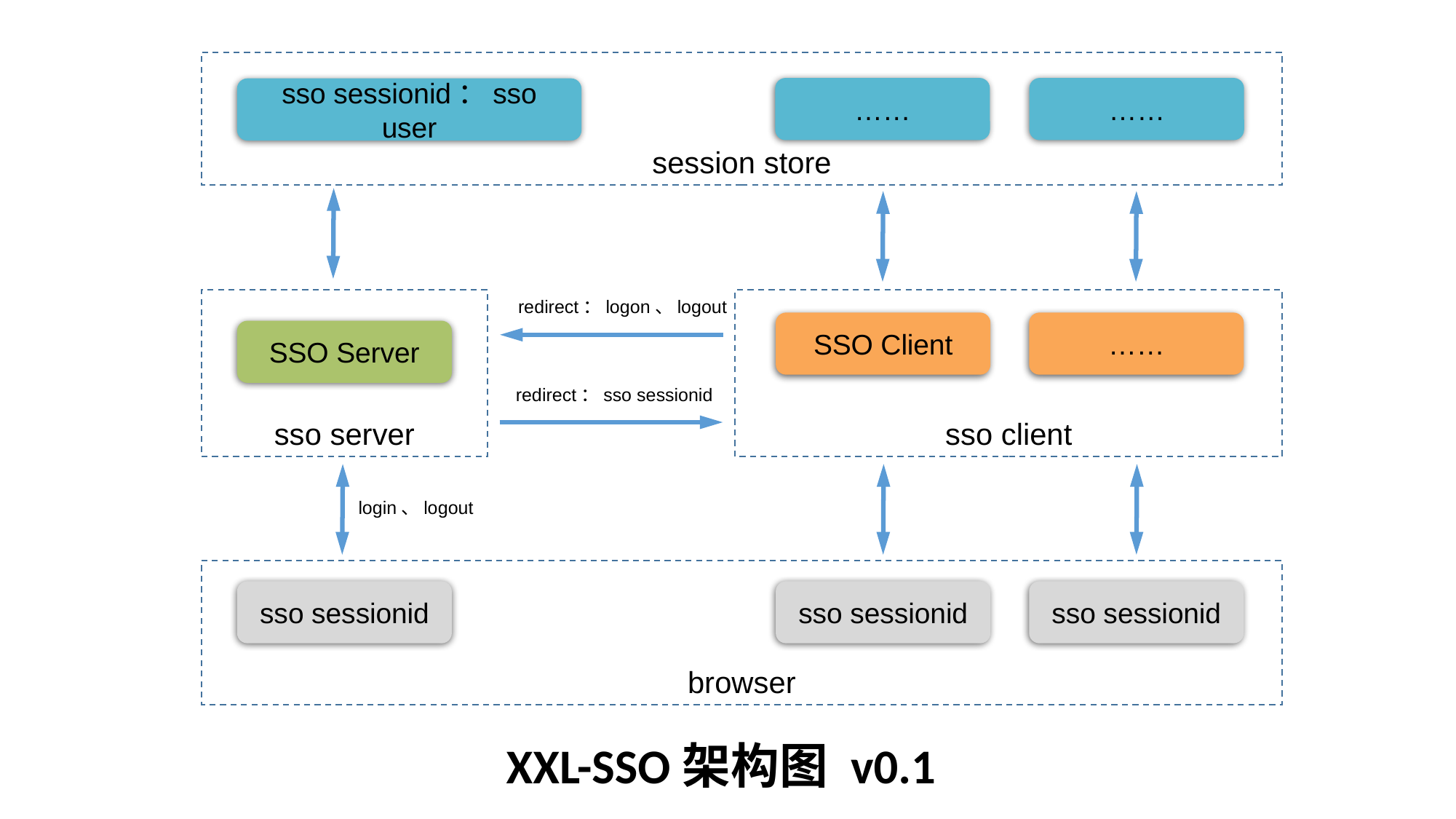

session store
……
……
sso sessionid：sso user
sso server
redirect：logon、logout
sso client
SSO Client
……
SSO Server
redirect：sso sessionid
login、logout
browser
sso sessionid
sso sessionid
sso sessionid
XXL-SSO架构图 v0.1